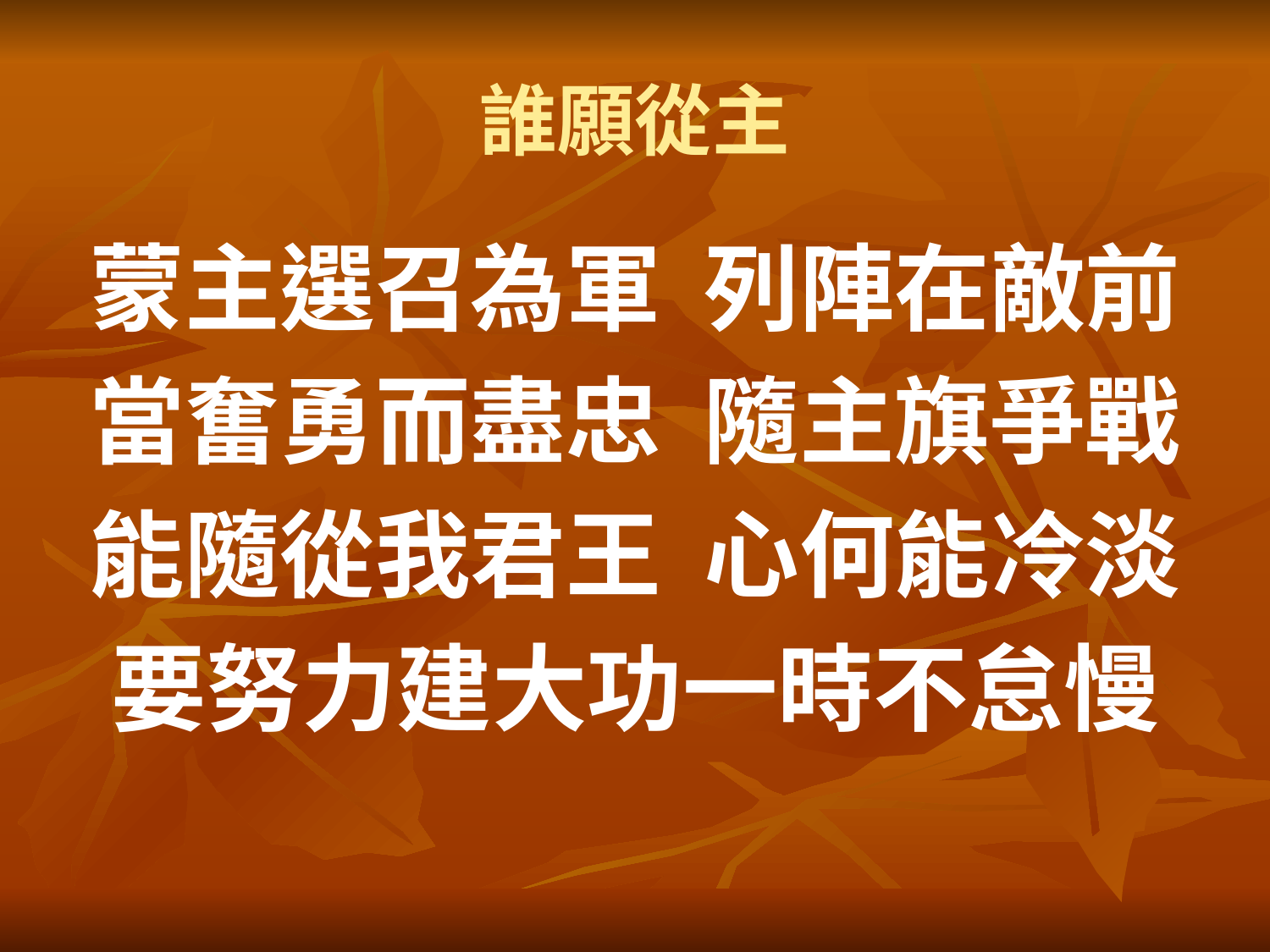

# 誰願從主
蒙主選召為軍  列陣在敵前
當奮勇而盡忠  隨主旗爭戰
能隨從我君王  心何能冷淡
要努力建大功一時不怠慢